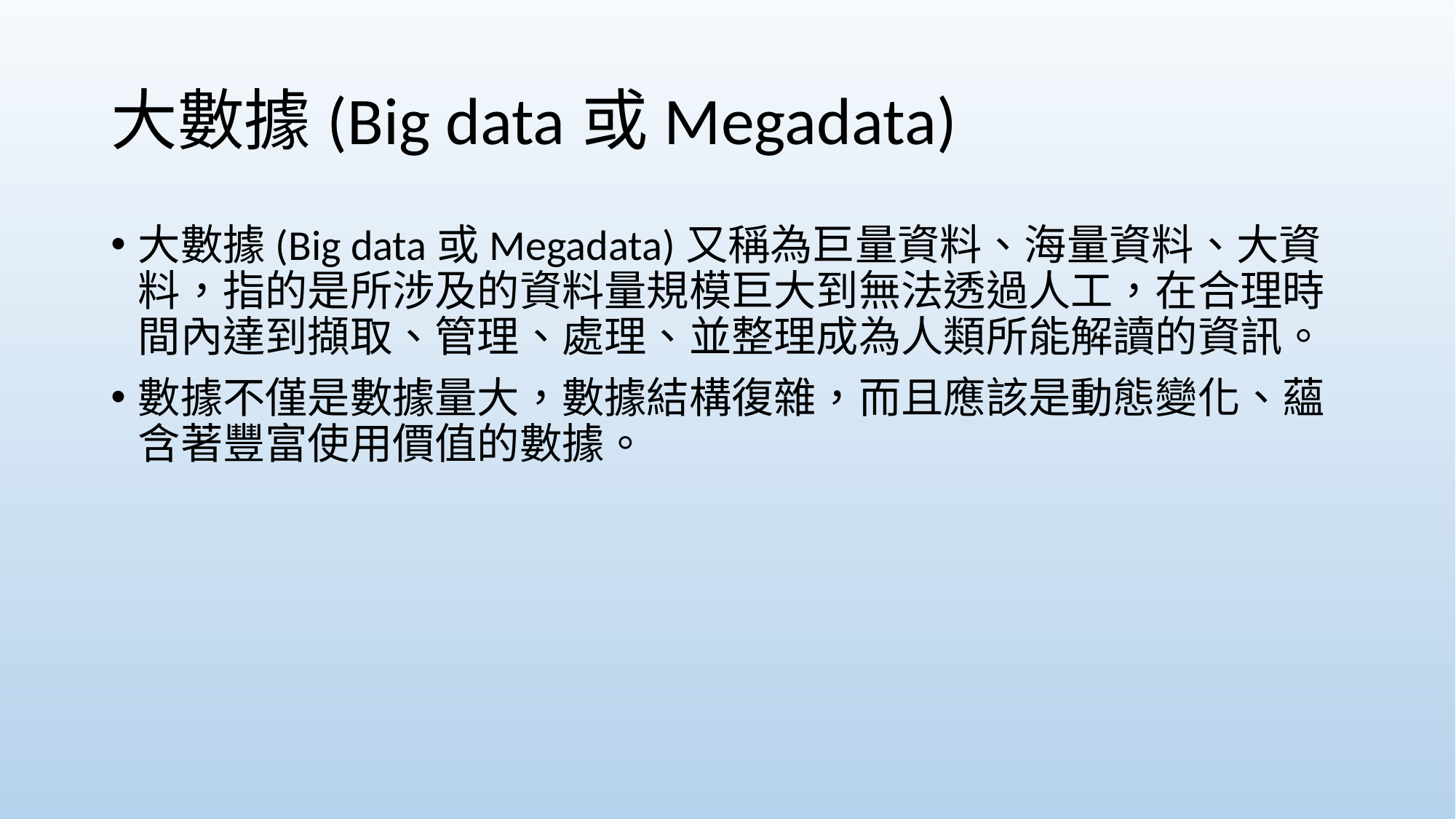

# 大數據(Big data或Megadata)
大數據(Big data或Megadata)又稱為巨量資料、海量資料、大資料，指的是所涉及的資料量規模巨大到無法透過人工，在合理時間內達到擷取、管理、處理、並整理成為人類所能解讀的資訊。
數據不僅是數據量大，數據結構復雜，而且應該是動態變化、蘊含著豐富使用價值的數據。